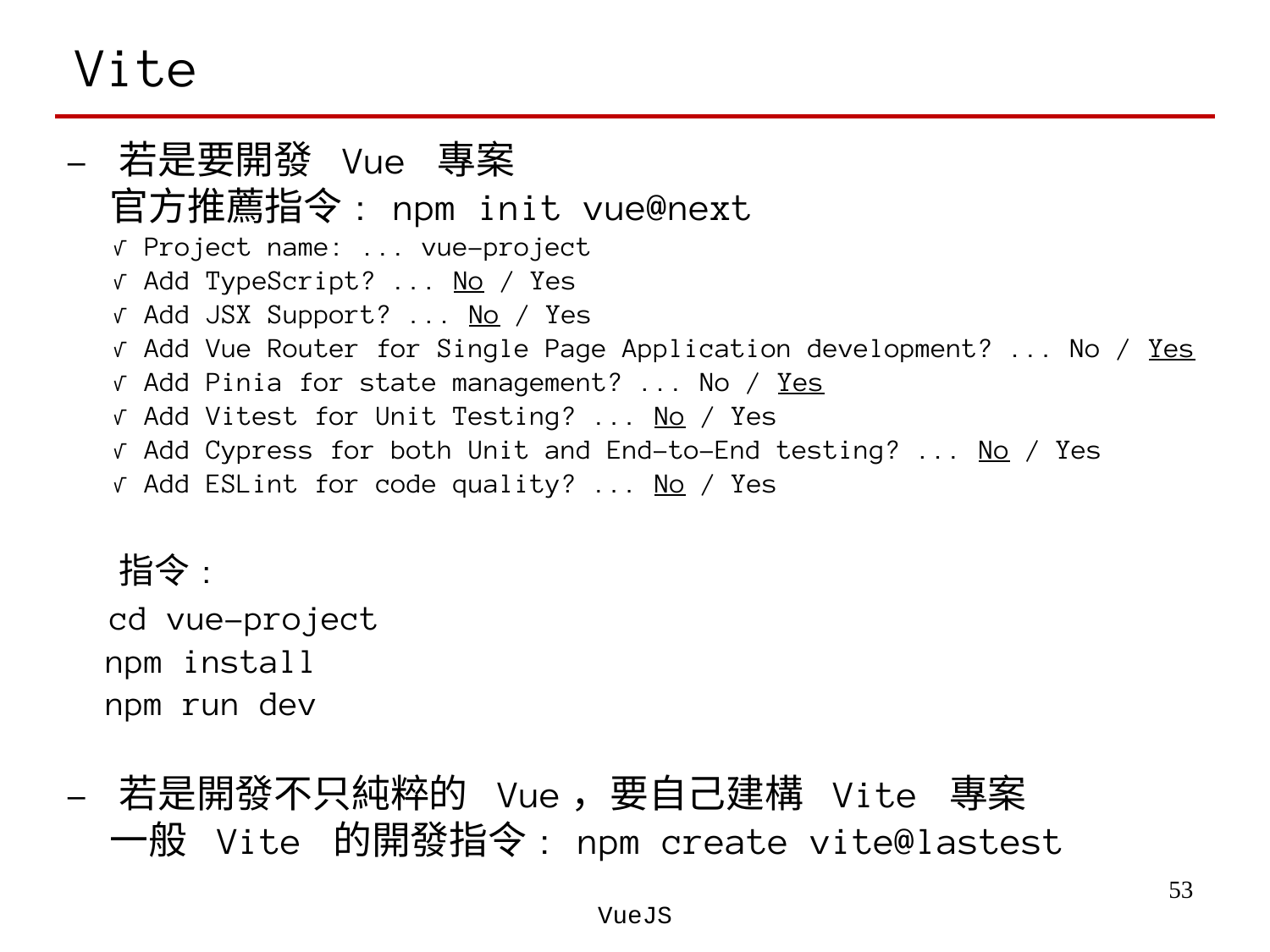

# Vite
- 若是要開發 Vue 專案
  官方推薦指令: npm init vue@next
   √ Project name: ... vue-project
   √ Add TypeScript? ... No / Yes
   √ Add JSX Support? ... No / Yes
   √ Add Vue Router for Single Page Application development? ... No / Yes
   √ Add Pinia for state management? ... No / Yes
   √ Add Vitest for Unit Testing? ... No / Yes
   √ Add Cypress for both Unit and End-to-End testing? ... No / Yes
   √ Add ESLint for code quality? ... No / Yes

  指令:
  cd vue-project
  npm install
  npm run dev

- 若是開發不只純粹的 Vue，要自己建構 Vite 專案
  一般 Vite 的開發指令: npm create vite@lastest
53
VueJS